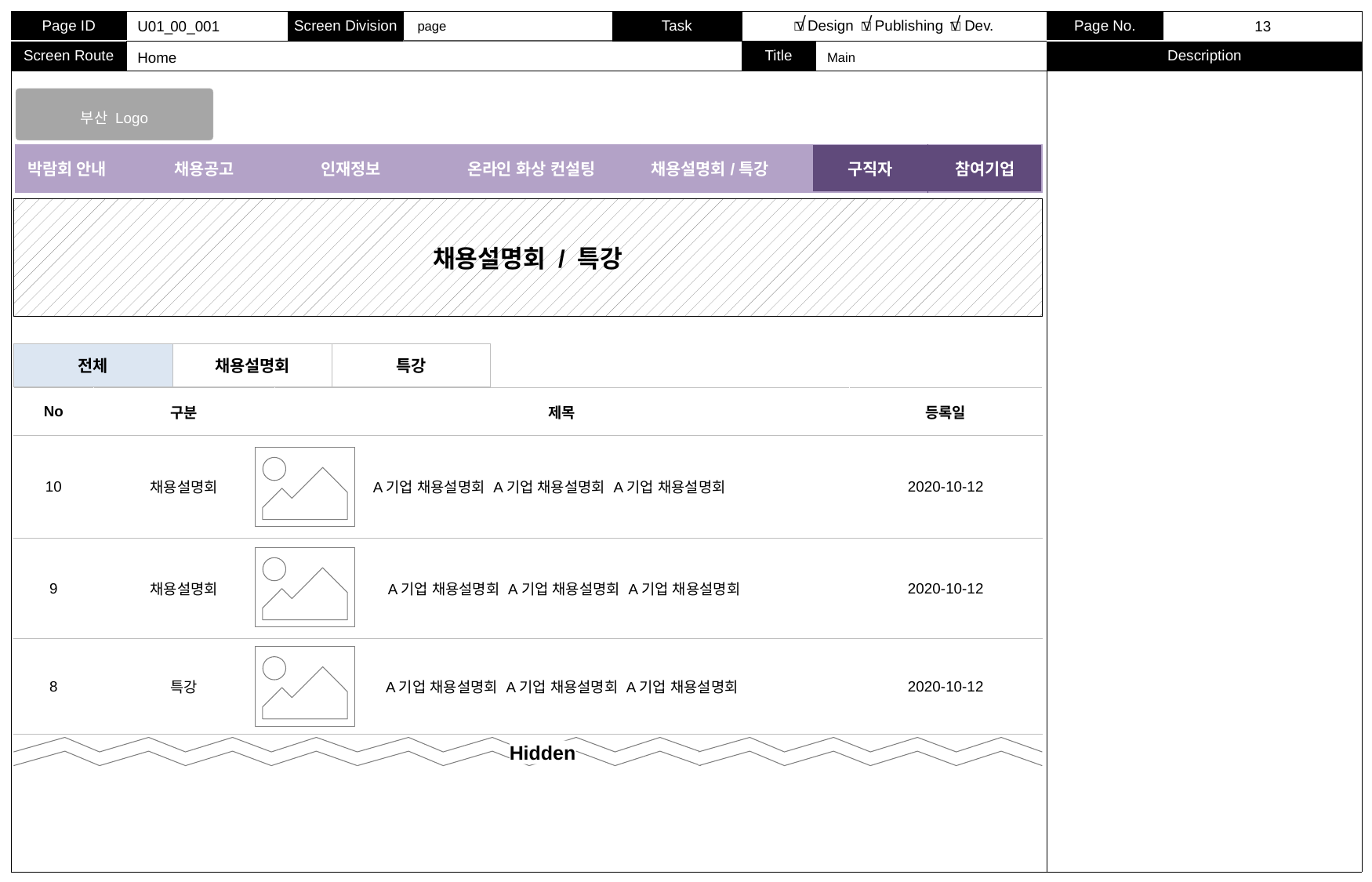

√
√
√
00_001
page
Home
Main
통합로그인
부산 Logo
| 박람회 안내 | 채용공고 | 인재정보 | 온라인 화상 컨설팅 | 채용설명회/특강 | 구직자 | 참여기업 |
| --- | --- | --- | --- | --- | --- | --- |
채용설명회 / 특강
| 전체 | 채용설명회 | 특강 |
| --- | --- | --- |
| No | 구분 | 제목 | 등록일 |
| --- | --- | --- | --- |
| 10 | 채용설명회 | A기업 채용설명회 A기업 채용설명회 A기업 채용설명회 | 2020-10-12 |
| 9 | 채용설명회 | A기업 채용설명회 A기업 채용설명회 A기업 채용설명회 | 2020-10-12 |
| 8 | 특강 | A기업 채용설명회 A기업 채용설명회 A기업 채용설명회 | 2020-10-12 |

Hidden